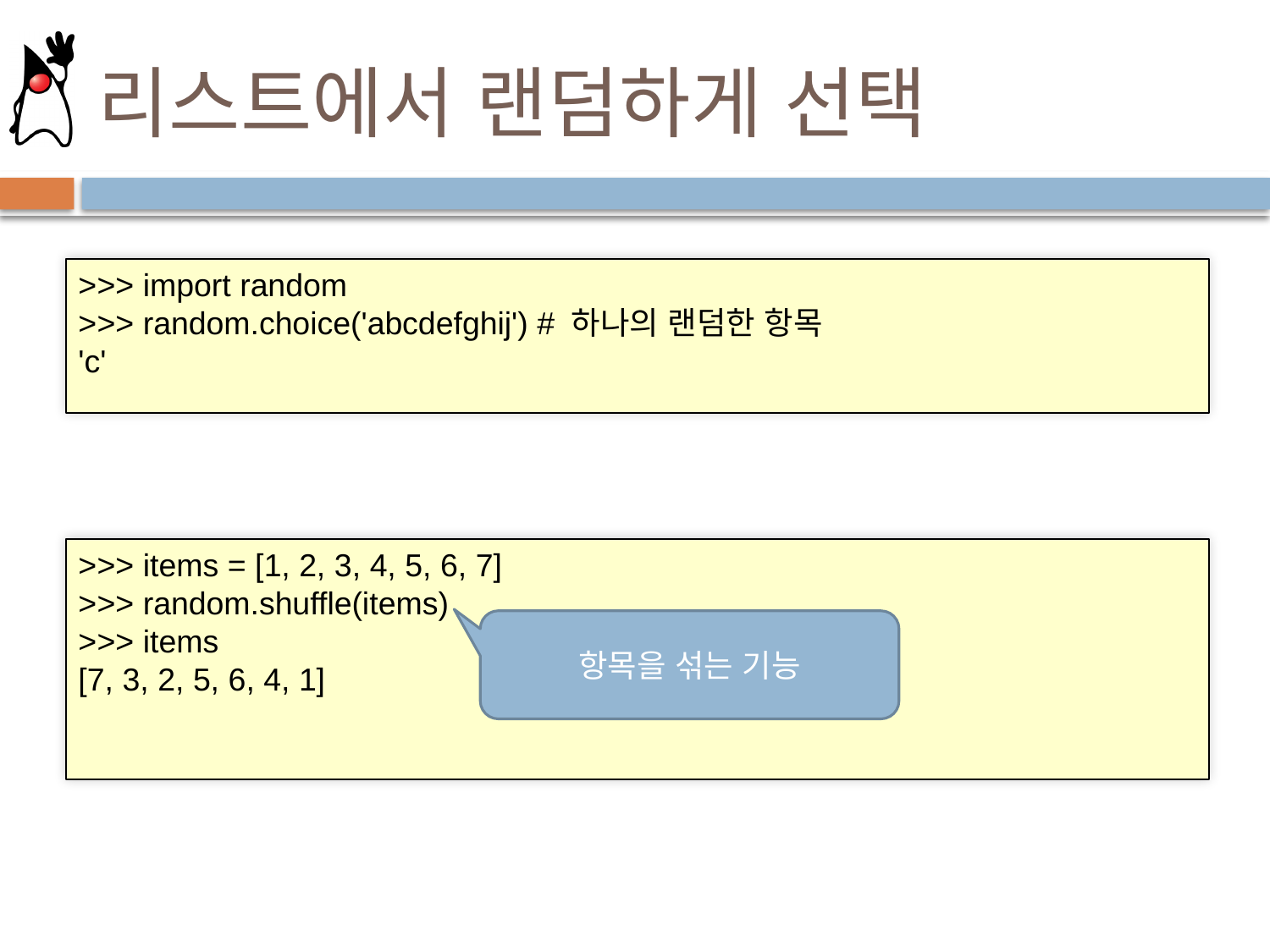

# 리스트에서 랜덤하게 선택
>>> import random
>>> random.choice('abcdefghij') # 하나의 랜덤한 항목
'c'
>>> items = [1, 2, 3, 4, 5, 6, 7]
>>> random.shuffle(items)
>>> items
[7, 3, 2, 5, 6, 4, 1]
항목을 섞는 기능